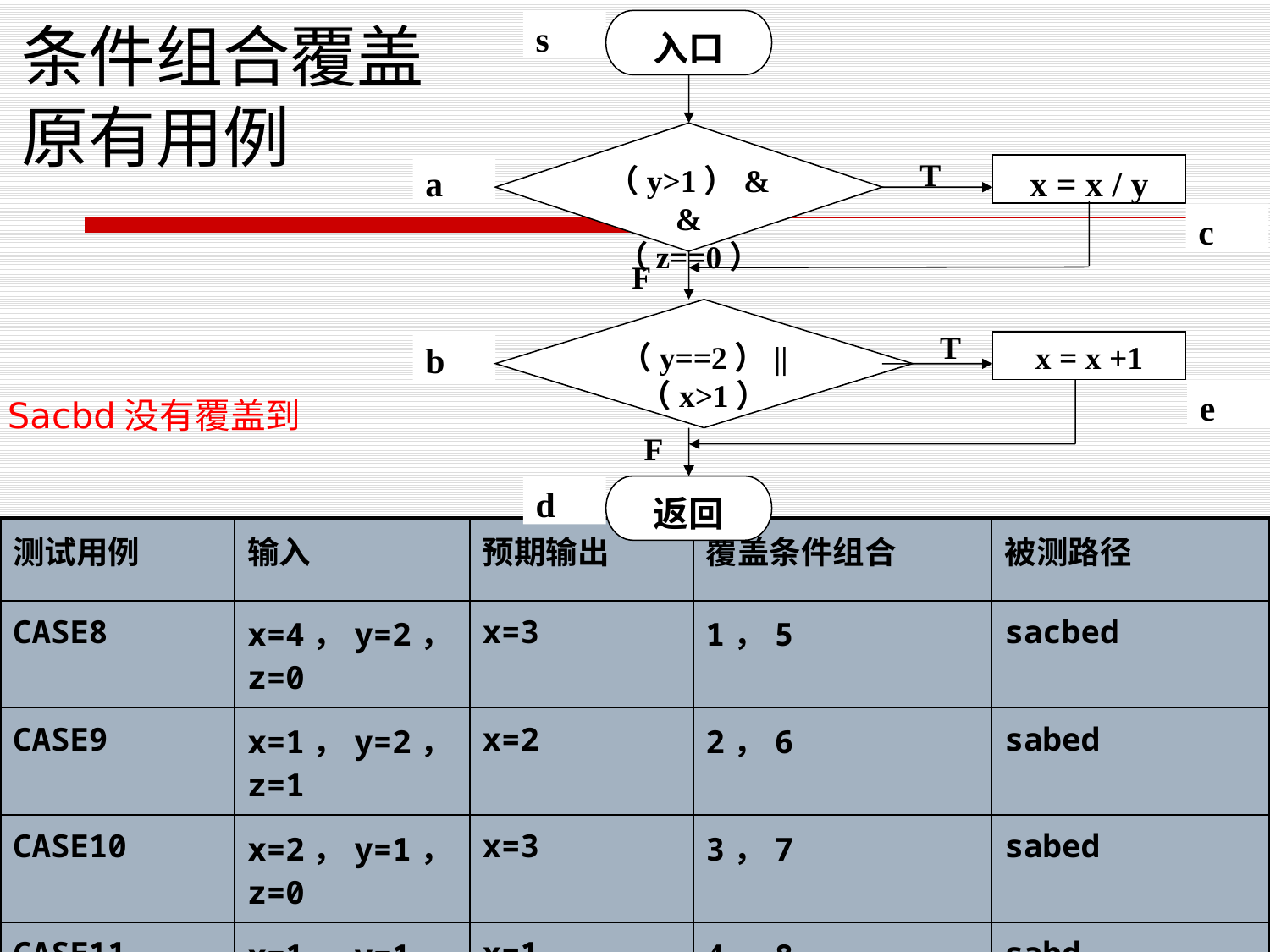

s
入口

（y>1）&&
（z==0）
a
x = x / y

c

（y==2）||
（x>1）
b
x = x +1

e

d
返回
T

F
T
F
# 条件组合覆盖 原有用例
Sacbd没有覆盖到
| 测试用例 | 输入 | 预期输出 | 覆盖条件组合 | 被测路径 |
| --- | --- | --- | --- | --- |
| CASE8 | x=4，y=2，z=0 | x=3 | 1，5 | sacbed |
| CASE9 | x=1，y=2，z=1 | x=2 | 2，6 | sabed |
| CASE10 | x=2，y=1，z=0 | x=3 | 3，7 | sabed |
| CASE11 | x=1，y=1，z=1 | x=1 | 4，8 | sabd |